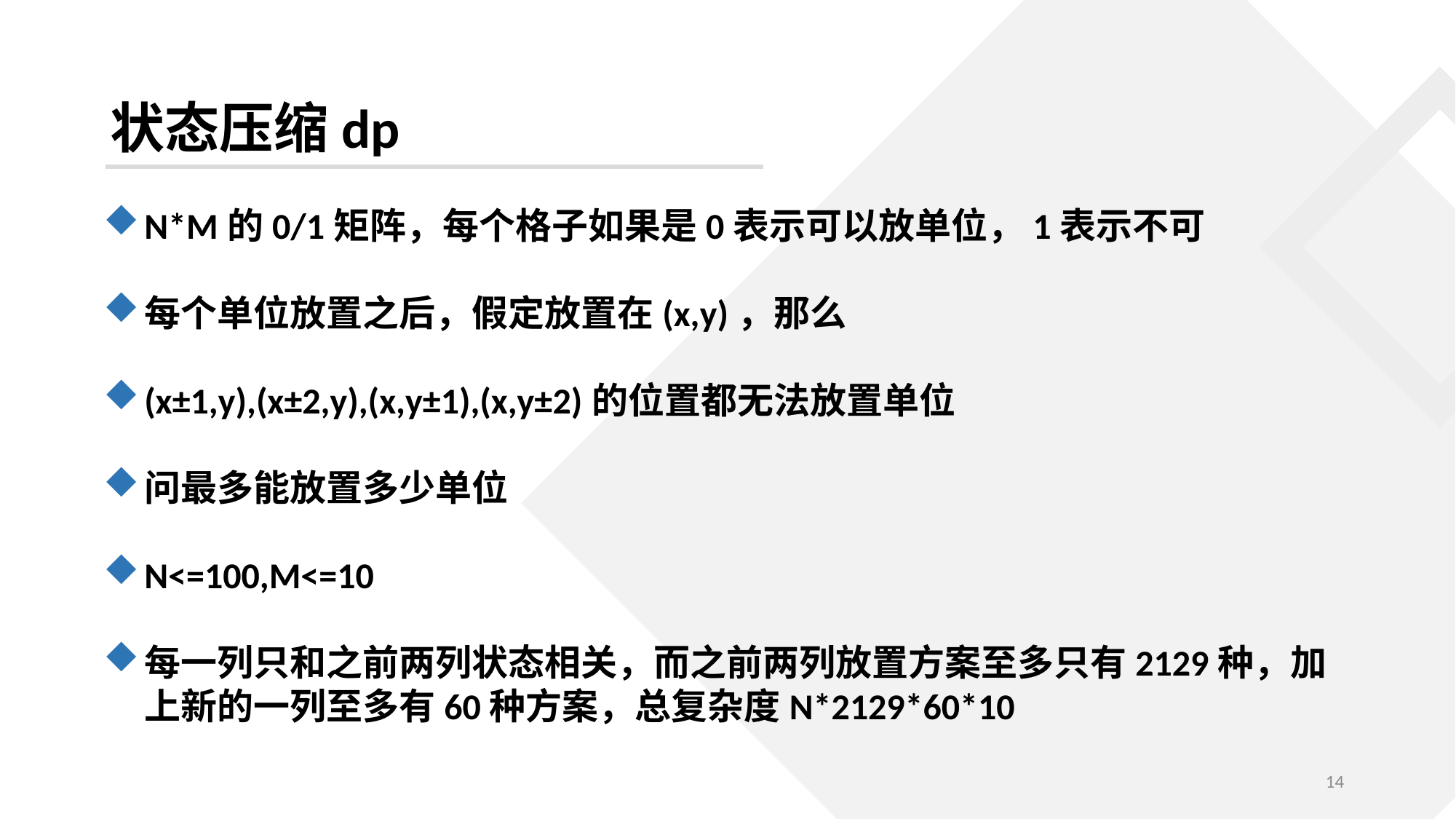

状态压缩dp
N*M的0/1矩阵，每个格子如果是0表示可以放单位，1表示不可

每个单位放置之后，假定放置在(x,y)，那么

(x±1,y),(x±2,y),(x,y±1),(x,y±2)的位置都无法放置单位

问最多能放置多少单位

N<=100,M<=10

每一列只和之前两列状态相关，而之前两列放置方案至多只有2129种，加上新的一列至多有60种方案，总复杂度N*2129*60*10
14